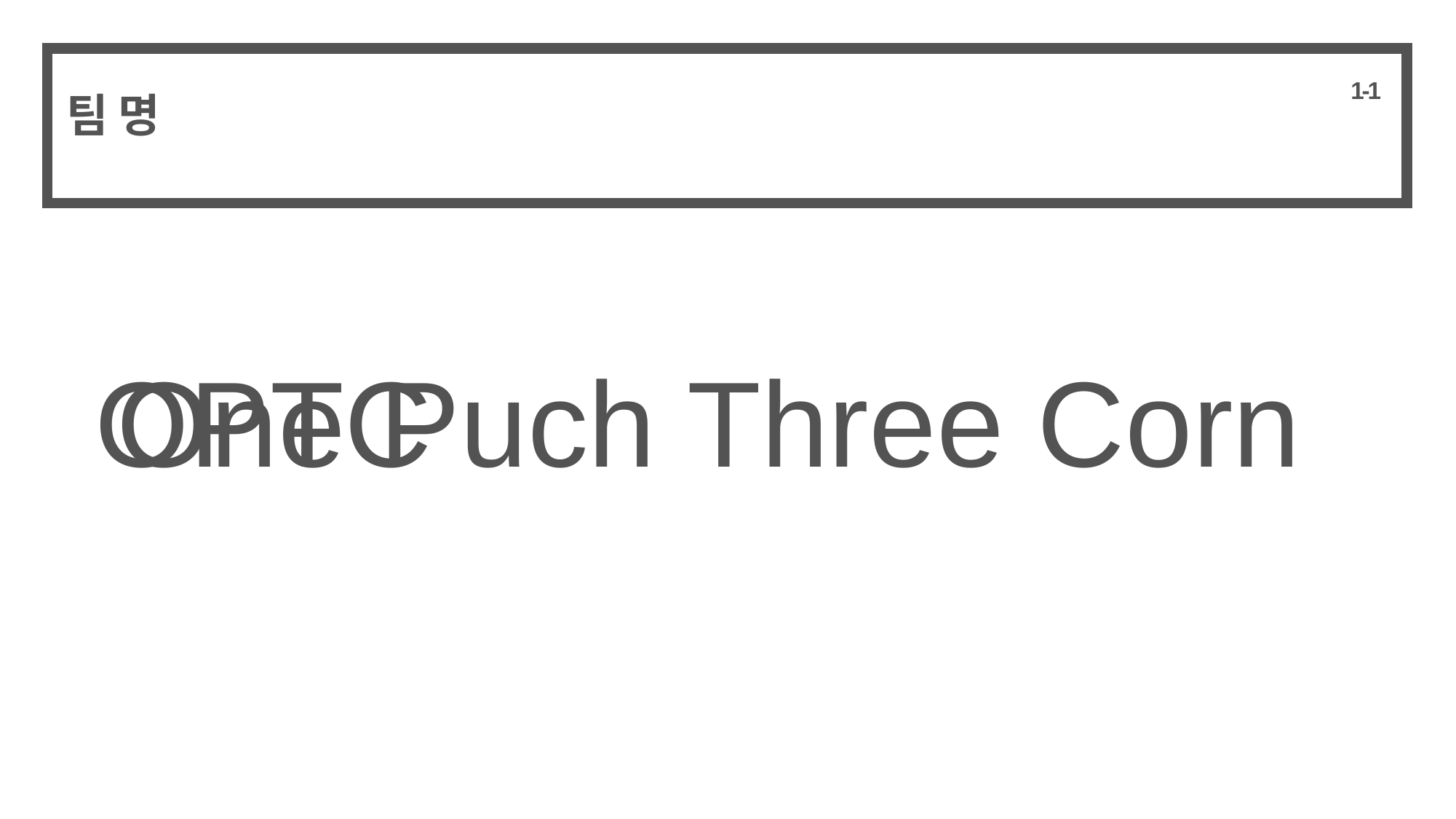

1-1

팀 명
One Puch Three Corn
OPTC